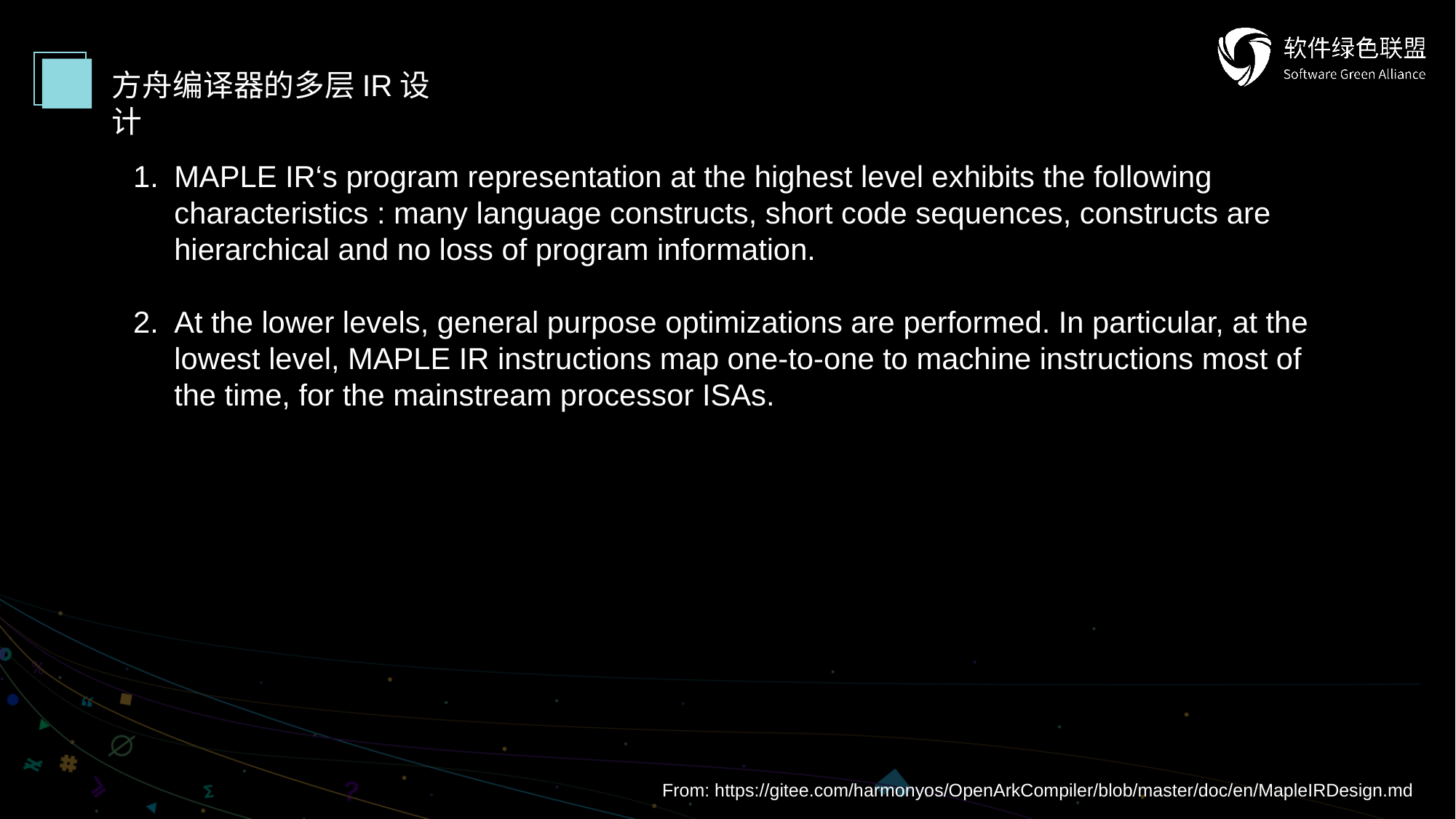

方舟编译器的多层IR设计
MAPLE IR‘s program representation at the highest level exhibits the following characteristics : many language constructs, short code sequences, constructs are hierarchical and no loss of program information.

At the lower levels, general purpose optimizations are performed. In particular, at the lowest level, MAPLE IR instructions map one-to-one to machine instructions most of the time, for the mainstream processor ISAs.

From: https://gitee.com/harmonyos/OpenArkCompiler/blob/master/doc/en/MapleIRDesign.md